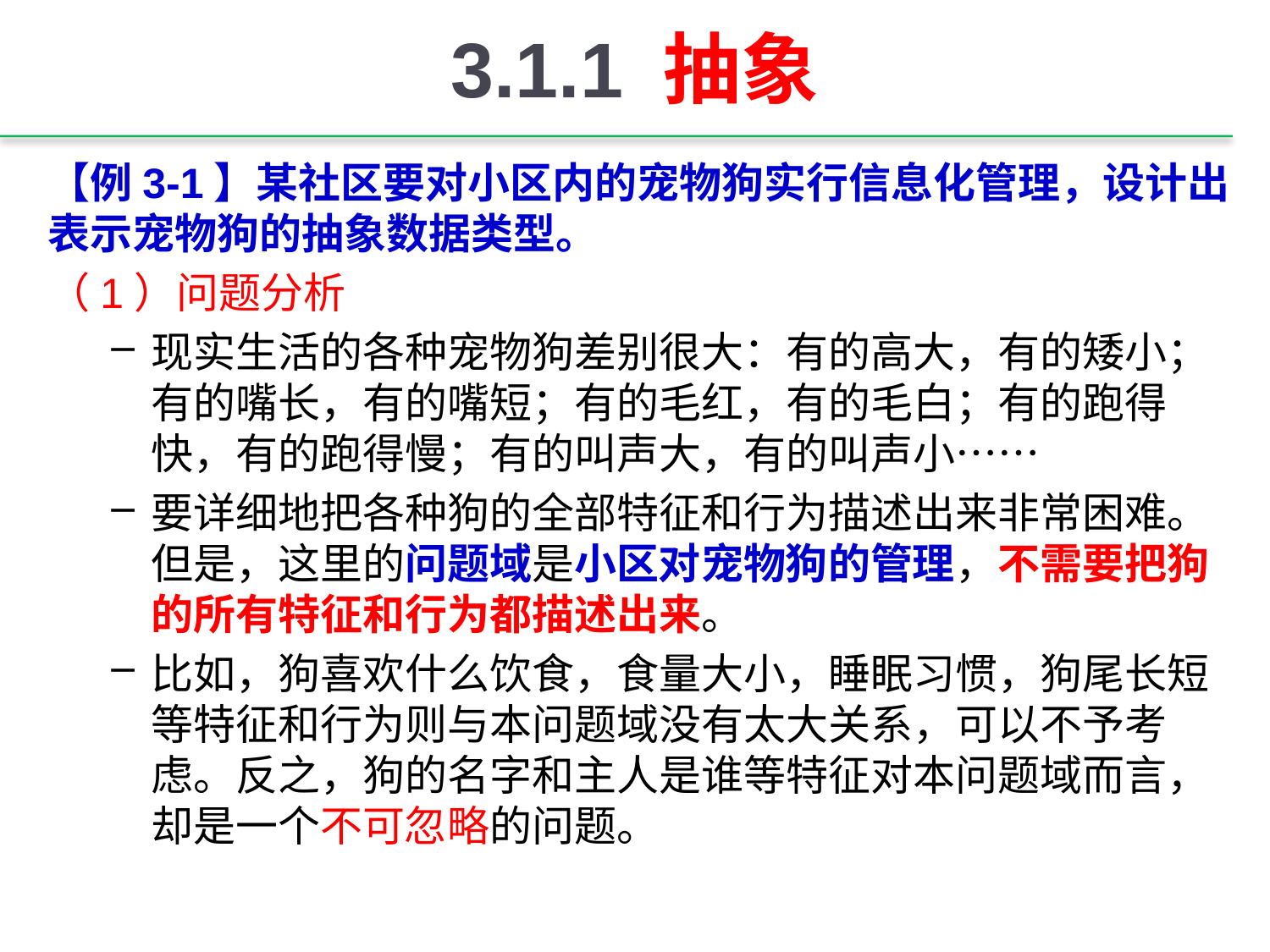

# 3.1.1 抽象
【例3-1】某社区要对小区内的宠物狗实行信息化管理，设计出表示宠物狗的抽象数据类型。
（1）问题分析
现实生活的各种宠物狗差别很大：有的高大，有的矮小；有的嘴长，有的嘴短；有的毛红，有的毛白；有的跑得快，有的跑得慢；有的叫声大，有的叫声小……
要详细地把各种狗的全部特征和行为描述出来非常困难。但是，这里的问题域是小区对宠物狗的管理，不需要把狗的所有特征和行为都描述出来。
比如，狗喜欢什么饮食，食量大小，睡眠习惯，狗尾长短等特征和行为则与本问题域没有太大关系，可以不予考虑。反之，狗的名字和主人是谁等特征对本问题域而言，却是一个不可忽略的问题。